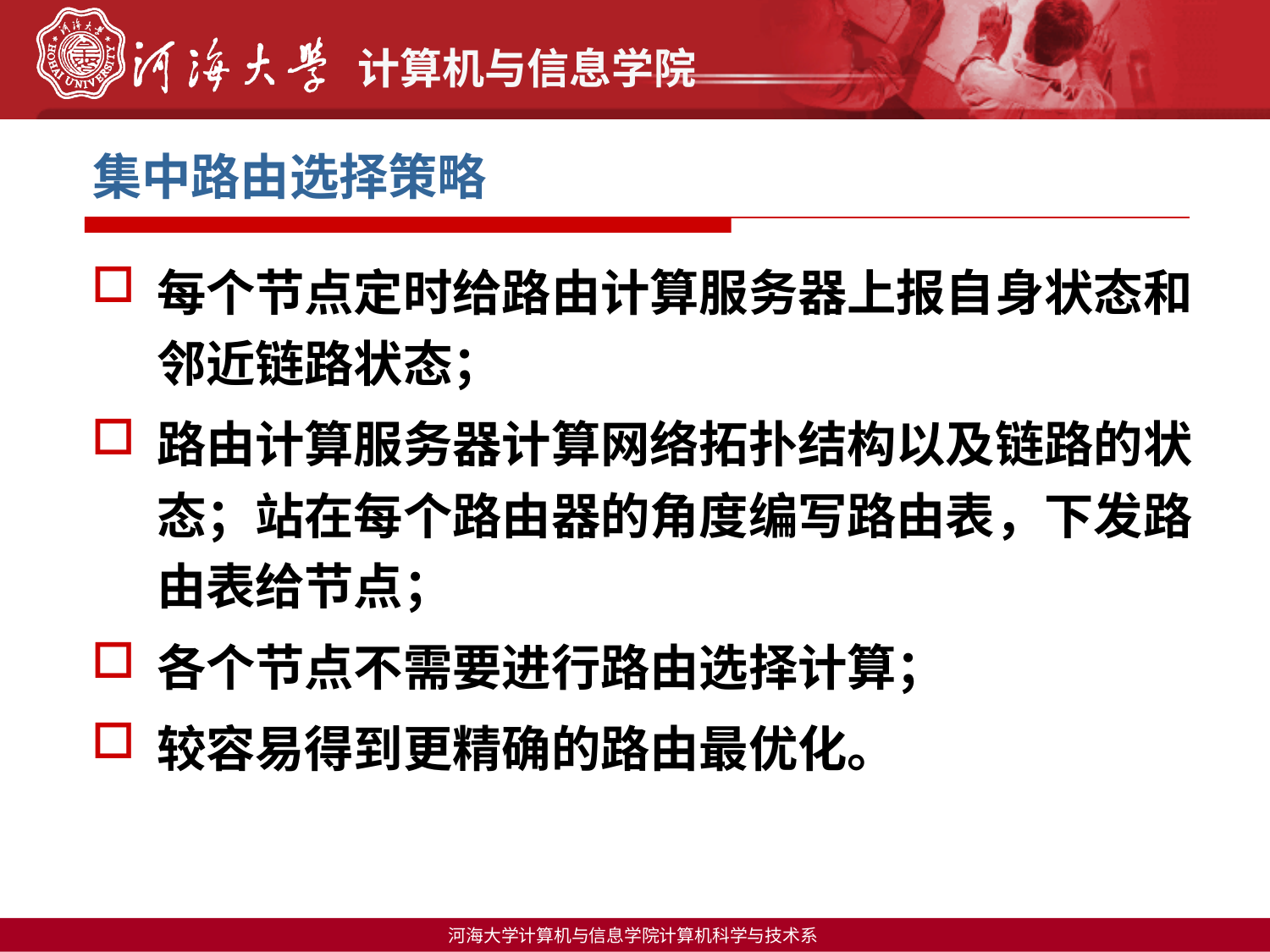

# 集中路由选择策略
每个节点定时给路由计算服务器上报自身状态和邻近链路状态；
路由计算服务器计算网络拓扑结构以及链路的状态；站在每个路由器的角度编写路由表，下发路由表给节点；
各个节点不需要进行路由选择计算；
较容易得到更精确的路由最优化。